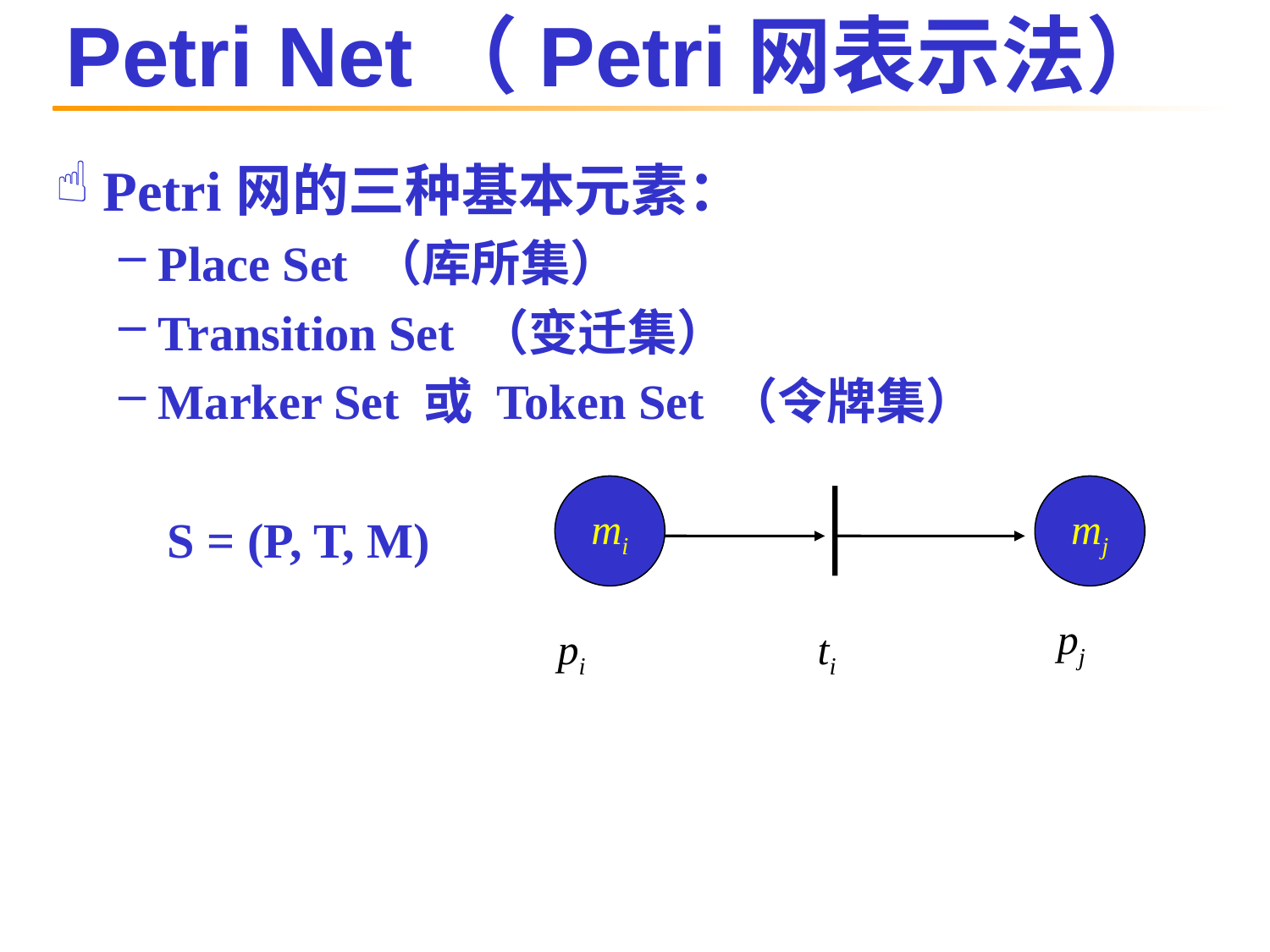

# Petri Net（Petri网表示法）
Petri网的三种基本元素：
Place Set （库所集）
Transition Set （变迁集）
Marker Set 或 Token Set （令牌集）

    S = (P, T, M)
mi
mj

pj
pi
ti